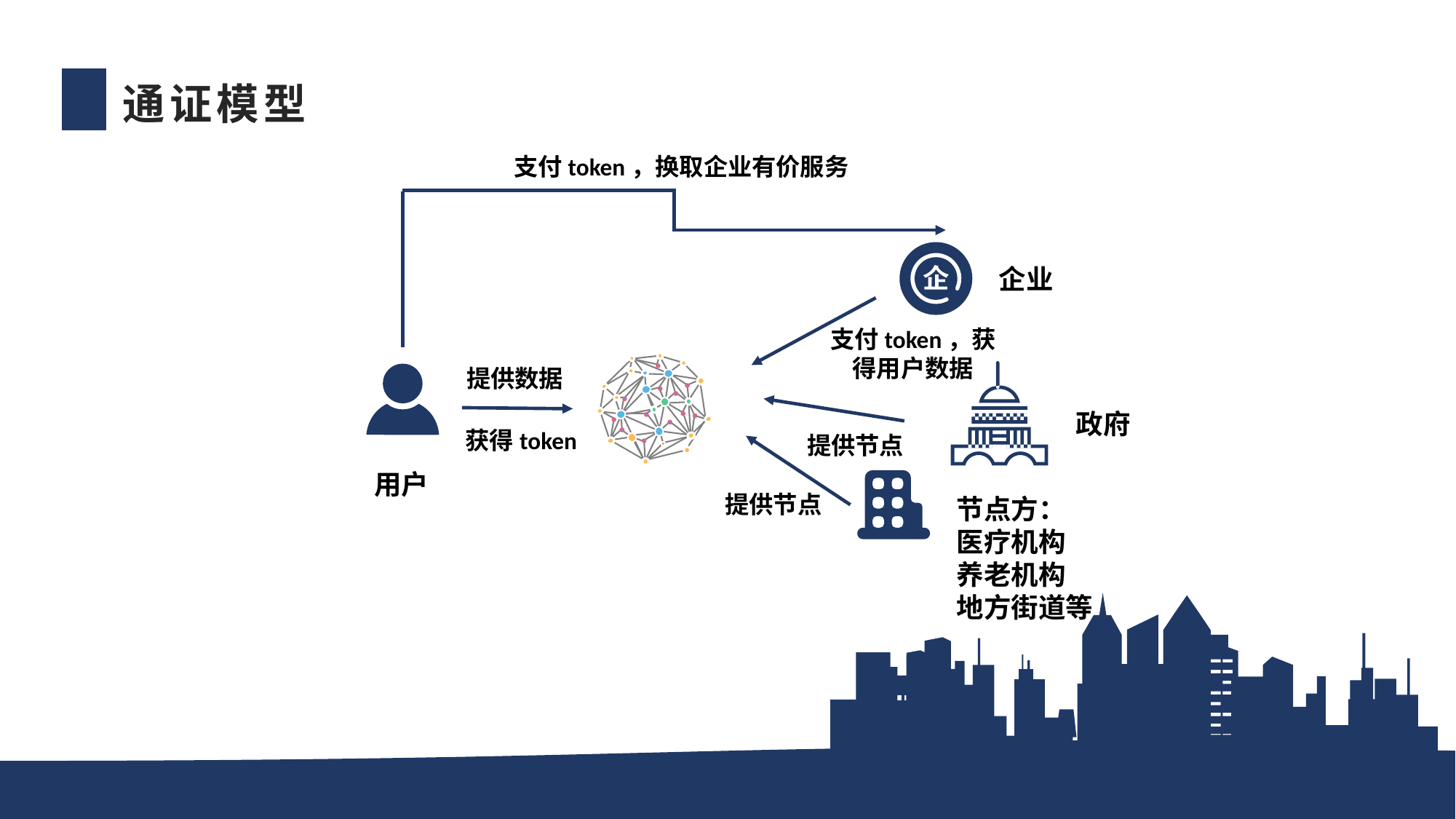

通证模型
支付token，换取企业有价服务

企业
支付token，获得用户数据

提供数据

政府
获得token
提供节点
用户

提供节点
节点方：
医疗机构
养老机构
地方街道等